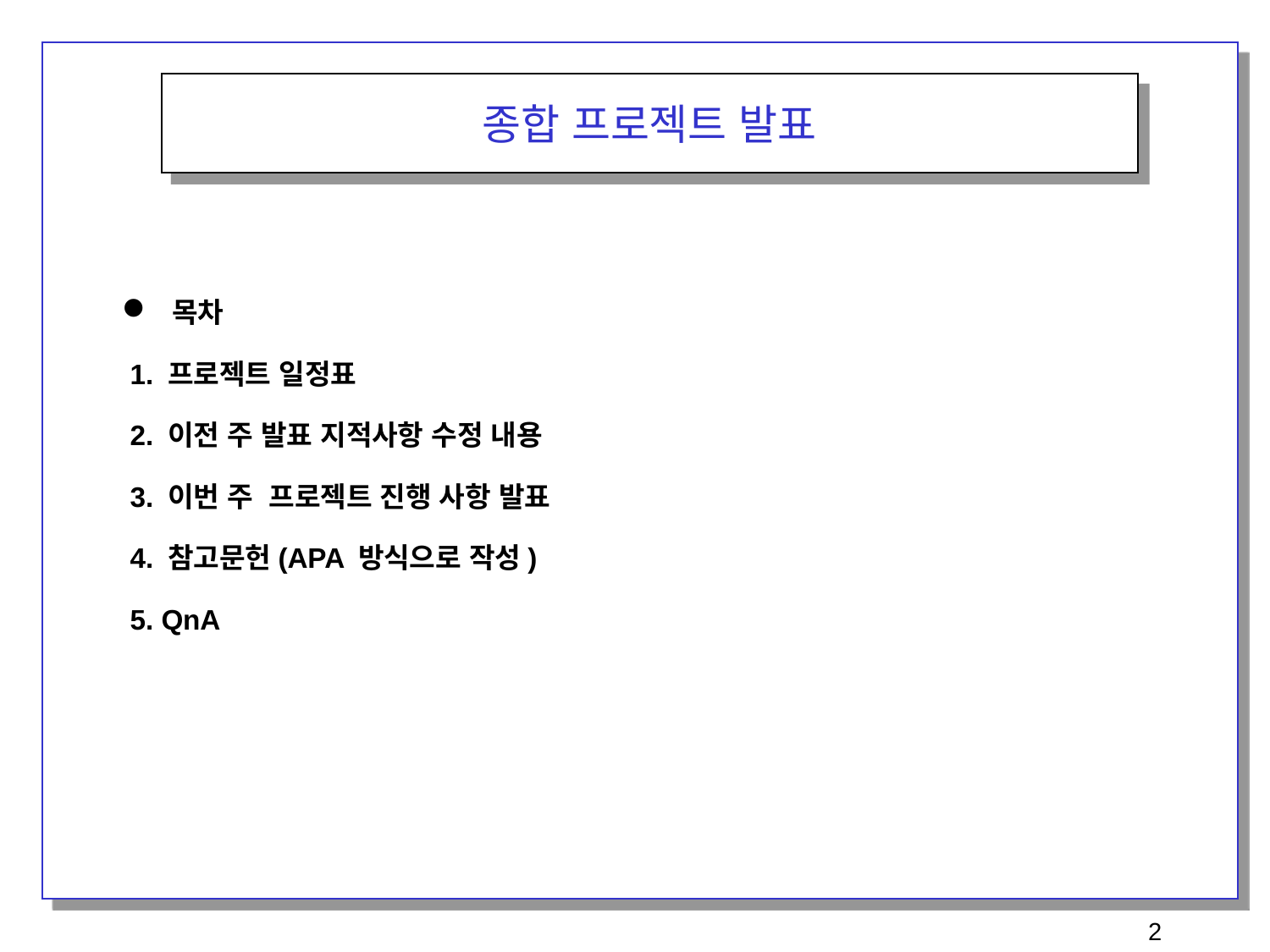

종합 프로젝트 발표
  목차
 1. 프로젝트 일정표
 2. 이전 주 발표 지적사항 수정 내용
 3. 이번 주  프로젝트 진행 사항 발표
 4. 참고문헌(APA 방식으로 작성)
 5. QnA
2